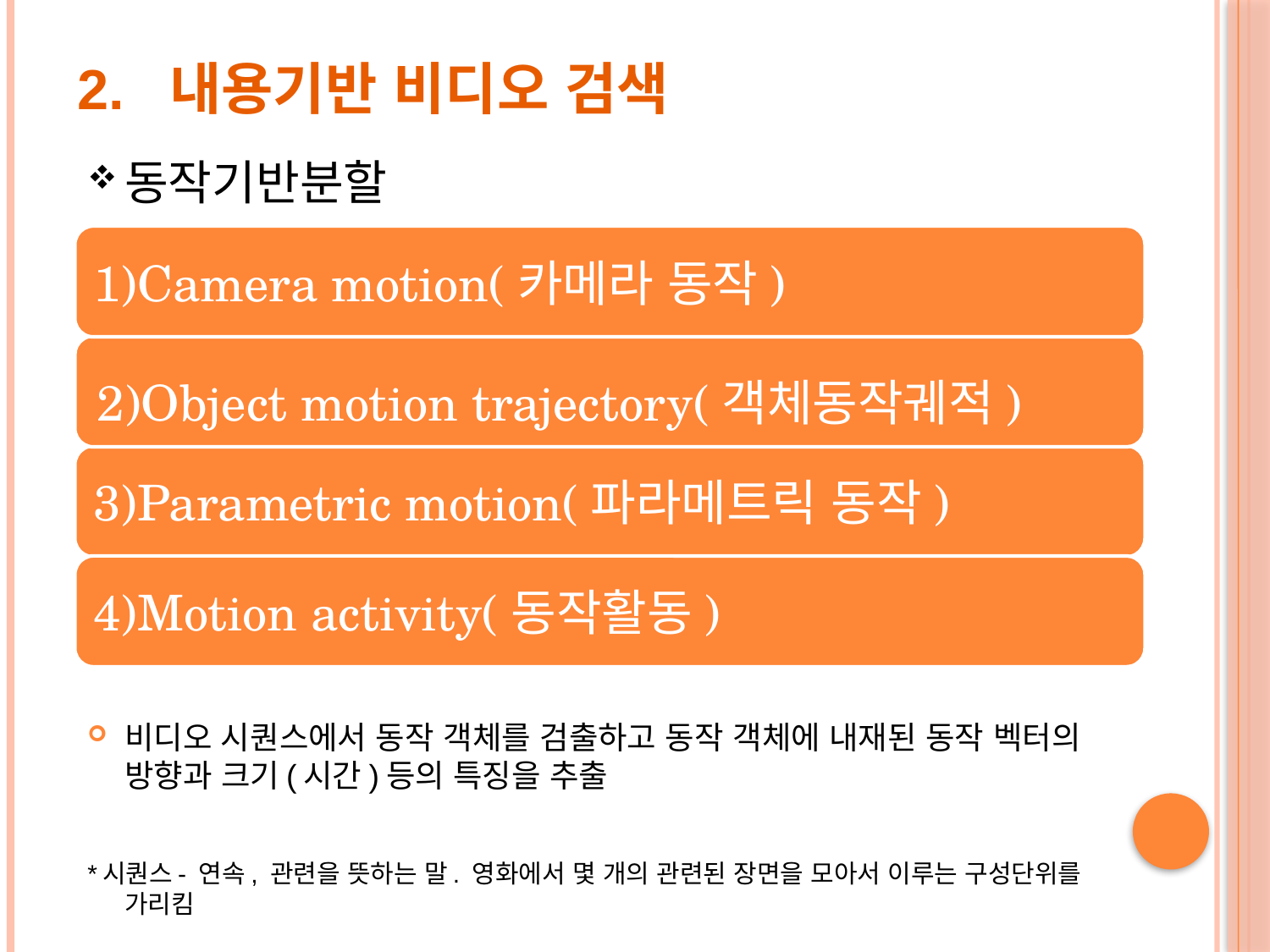

# 2.  내용기반 비디오 검색
동작기반분할

비디오 시퀀스에서 동작 객체를 검출하고 동작 객체에 내재된 동작 벡터의 방향과 크기(시간)등의 특징을 추출

*시퀀스- 연속, 관련을 뜻하는 말. 영화에서 몇 개의 관련된 장면을 모아서 이루는 구성단위를 가리킴

1)Camera motion(카메라 동작)

 2)Object motion trajectory(객체동작궤적)

3)Parametric motion(파라메트릭 동작)

4)Motion activity(동작활동)